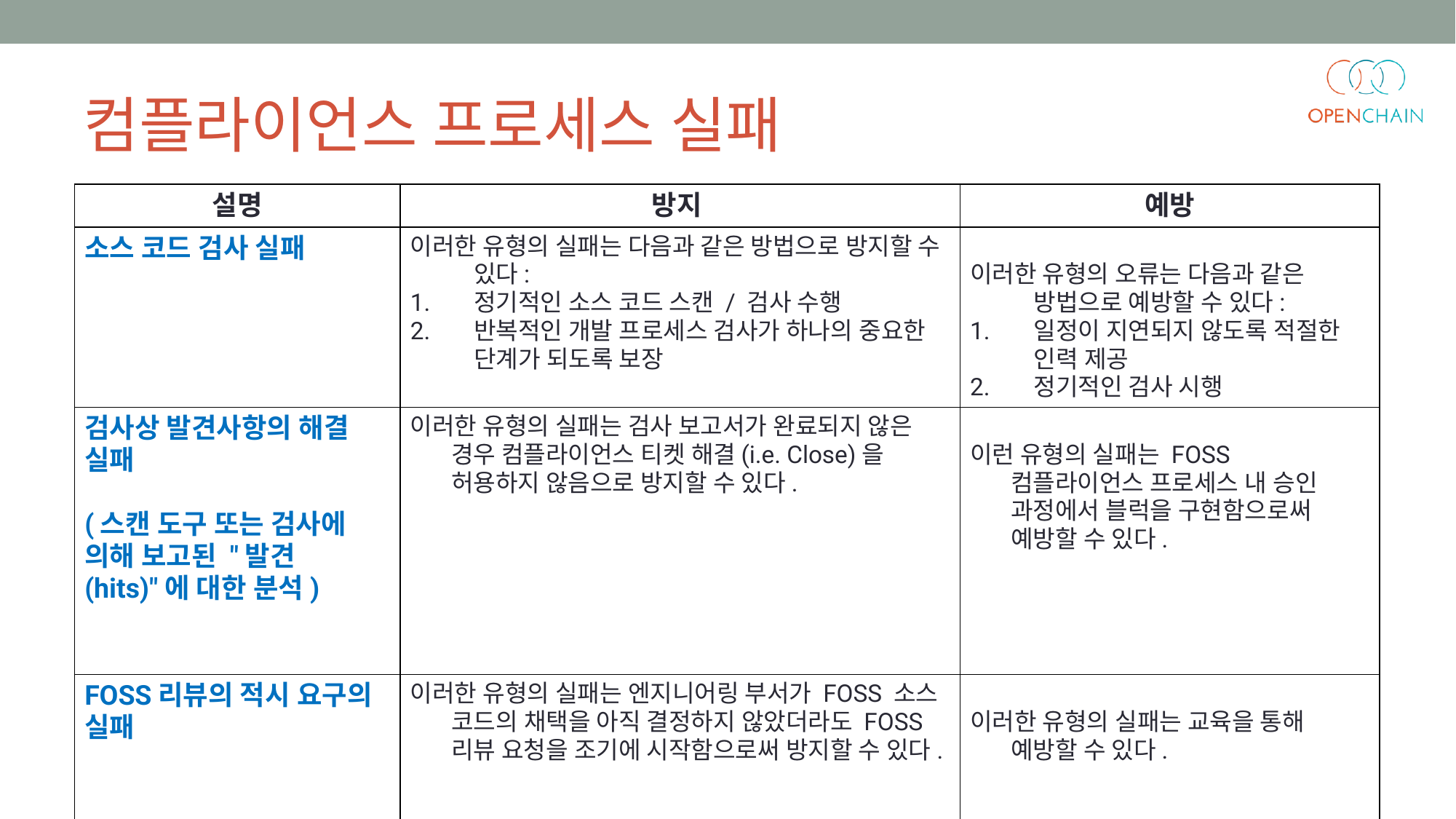

# 컴플라이언스 프로세스 실패
| 설명 | 방지 | 예방 |
| --- | --- | --- |
| 소스 코드 검사 실패 | 이러한 유형의 실패는 다음과 같은 방법으로 방지할 수 있다: 정기적인 소스 코드 스캔 / 검사 수행 반복적인 개발 프로세스 검사가 하나의 중요한 단계가 되도록 보장 | 이러한 유형의 오류는 다음과 같은 방법으로 예방할 수 있다: 일정이 지연되지 않도록 적절한 인력 제공 정기적인 검사 시행 |
| 검사상 발견사항의 해결 실패 (스캔 도구 또는 검사에 의해 보고된 "발견(hits)"에 대한 분석) | 이러한 유형의 실패는 검사 보고서가 완료되지 않은 경우 컴플라이언스 티켓 해결(i.e. Close)을 허용하지 않음으로 방지할 수 있다. | 이런 유형의 실패는 FOSS 컴플라이언스 프로세스 내 승인 과정에서 블럭을 구현함으로써 예방할 수 있다. |
| FOSS리뷰의 적시 요구의 실패 | 이러한 유형의 실패는 엔지니어링 부서가 FOSS 소스 코드의 채택을 아직 결정하지 않았더라도 FOSS 리뷰 요청을 조기에 시작함으로써 방지할 수 있다. | 이러한 유형의 실패는 교육을 통해 예방할 수 있다. |